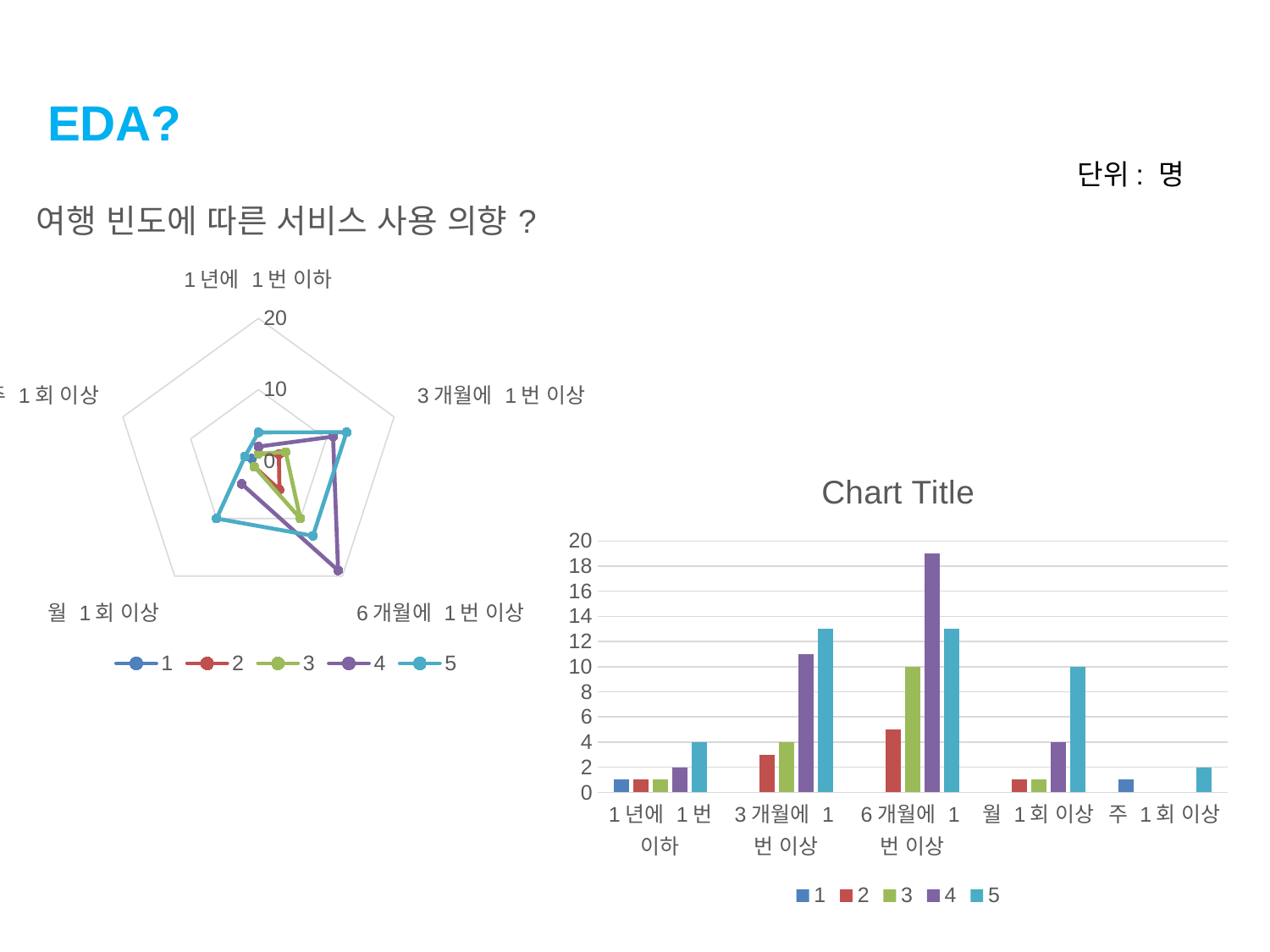

EDA?
단위: 명

### Chart: 여행 빈도에 따른 서비스 사용 의향?

| Category | 1 | 2 | 3 | 4 | 5 |
|---|---|---|---|---|---|
| 1년에 1번 이하 | 1.0 | 1.0 | 1.0 | 2.0 | 4.0 |
| 3개월에 1번 이상 | None | 3.0 | 4.0 | 11.0 | 13.0 |
| 6개월에 1번 이상 | None | 5.0 | 10.0 | 19.0 | 13.0 |
| 월 1회 이상 | None | 1.0 | 1.0 | 4.0 | 10.0 |
| 주 1회 이상 | 1.0 | None | None | None | 2.0 |

### Chart:

| Category | 1 | 2 | 3 | 4 | 5 |
|---|---|---|---|---|---|
| 1년에 1번 이하 | 1.0 | 1.0 | 1.0 | 2.0 | 4.0 |
| 3개월에 1번 이상 | None | 3.0 | 4.0 | 11.0 | 13.0 |
| 6개월에 1번 이상 | None | 5.0 | 10.0 | 19.0 | 13.0 |
| 월 1회 이상 | None | 1.0 | 1.0 | 4.0 | 10.0 |
| 주 1회 이상 | 1.0 | None | None | None | 2.0 |